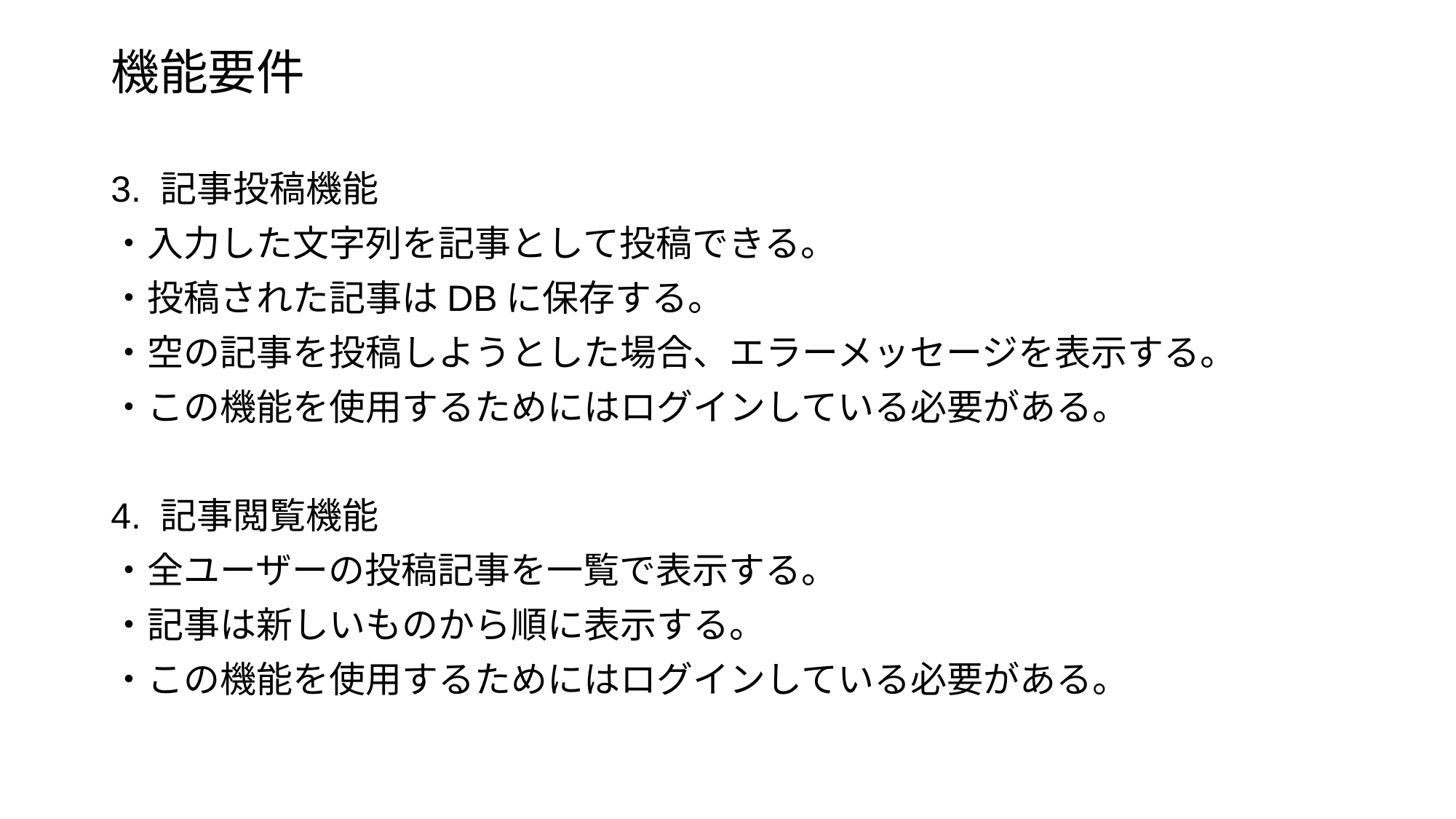

# 機能要件
3. 記事投稿機能
・入力した文字列を記事として投稿できる。
・投稿された記事はDBに保存する。
・空の記事を投稿しようとした場合、エラーメッセージを表示する。
・この機能を使用するためにはログインしている必要がある。

4. 記事閲覧機能
・全ユーザーの投稿記事を一覧で表示する。
・記事は新しいものから順に表示する。
・この機能を使用するためにはログインしている必要がある。